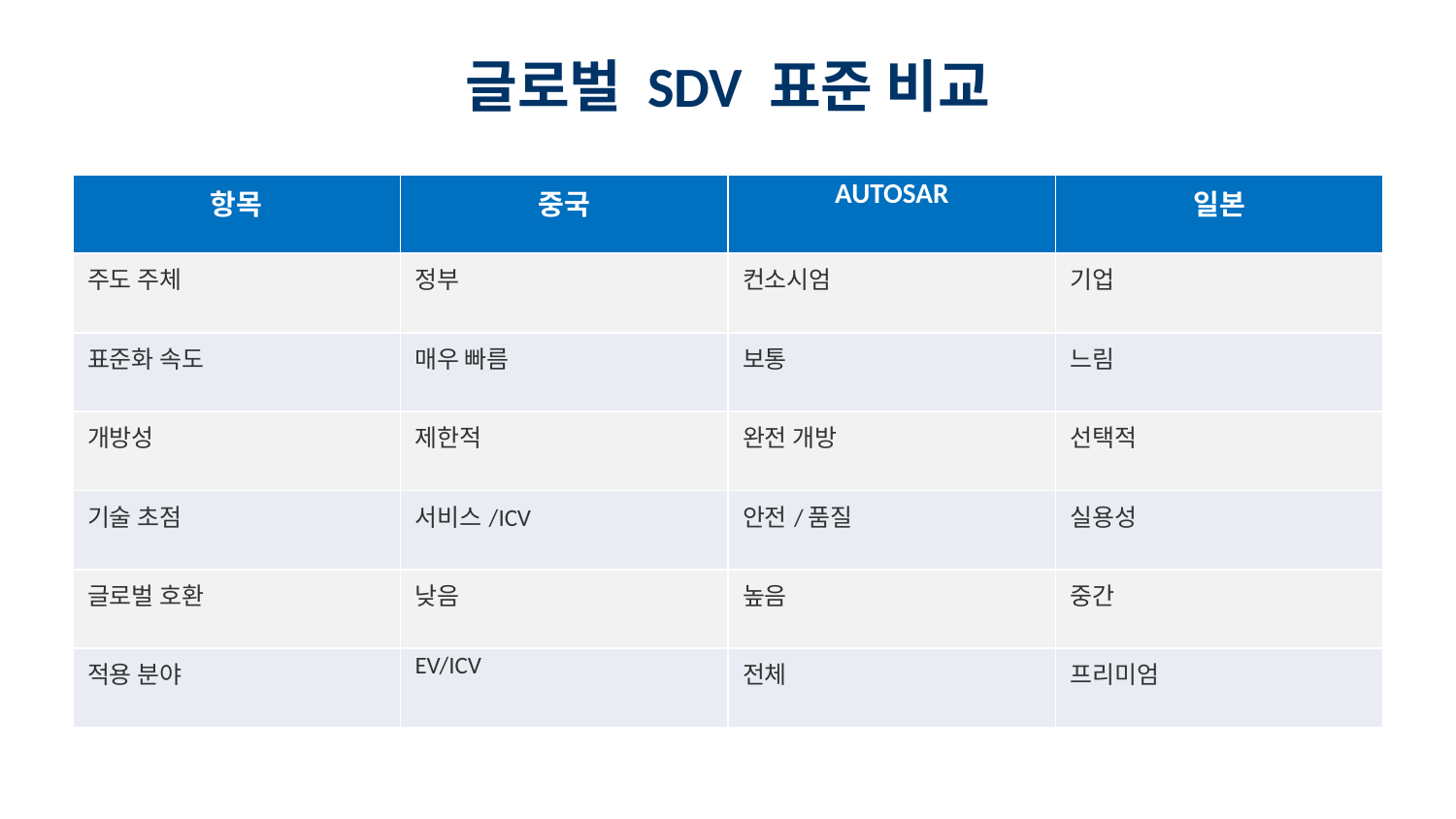

글로벌 SDV 표준 비교
#
| 항목 | 중국 | AUTOSAR | 일본 |
| --- | --- | --- | --- |
| 주도 주체 | 정부 | 컨소시엄 | 기업 |
| 표준화 속도 | 매우 빠름 | 보통 | 느림 |
| 개방성 | 제한적 | 완전 개방 | 선택적 |
| 기술 초점 | 서비스/ICV | 안전/품질 | 실용성 |
| 글로벌 호환 | 낮음 | 높음 | 중간 |
| 적용 분야 | EV/ICV | 전체 | 프리미엄 |